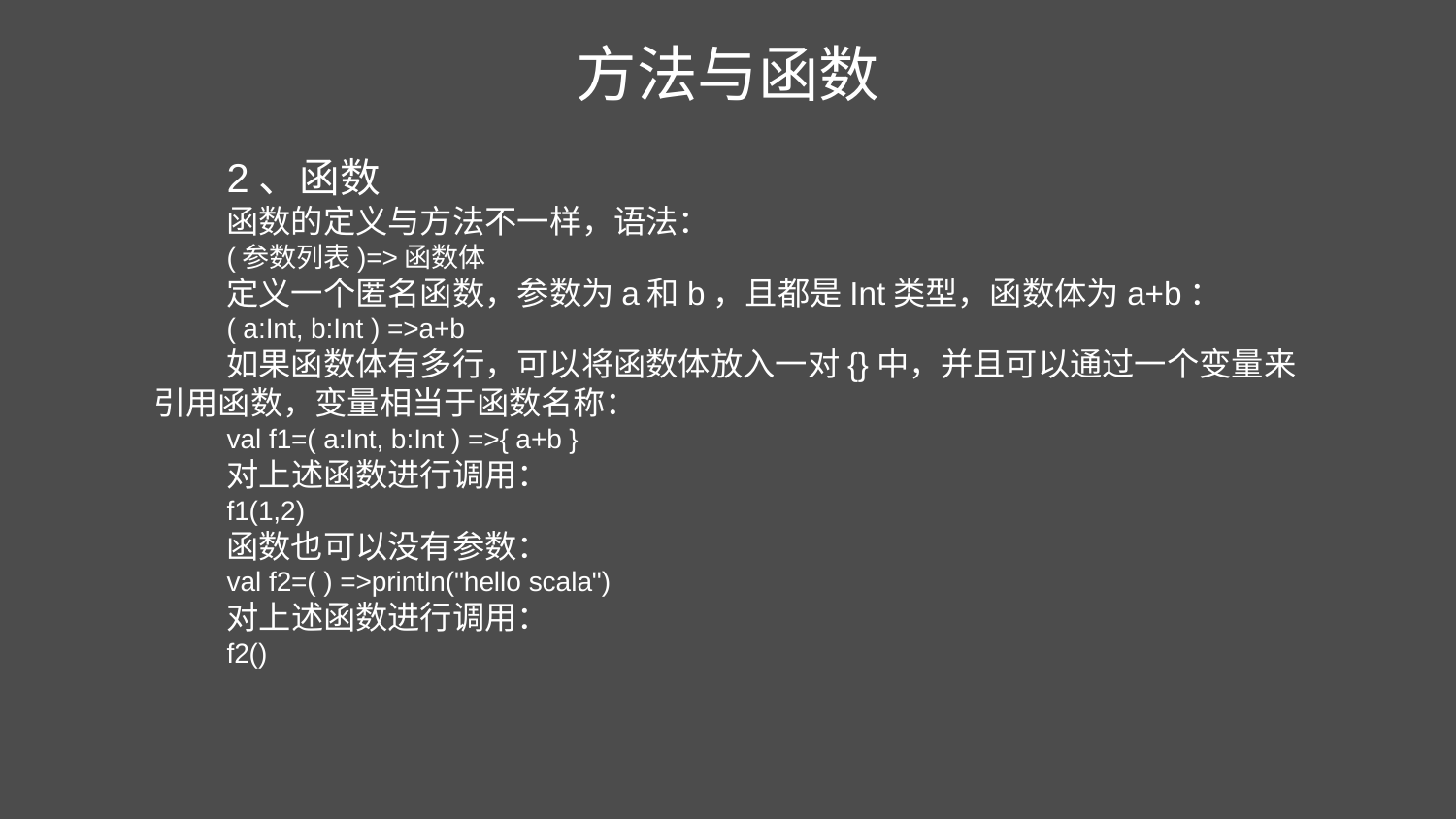

方法与函数

2、函数
函数的定义与方法不一样，语法：
(参数列表)=>函数体
定义一个匿名函数，参数为a和b，且都是Int类型，函数体为a+b：
( a:Int, b:Int ) =>a+b
如果函数体有多行，可以将函数体放入一对{}中，并且可以通过一个变量来引用函数，变量相当于函数名称：
val f1=( a:Int, b:Int ) =>{ a+b }
对上述函数进行调用：
f1(1,2)
函数也可以没有参数：
val f2=( ) =>println("hello scala")
对上述函数进行调用：
f2()